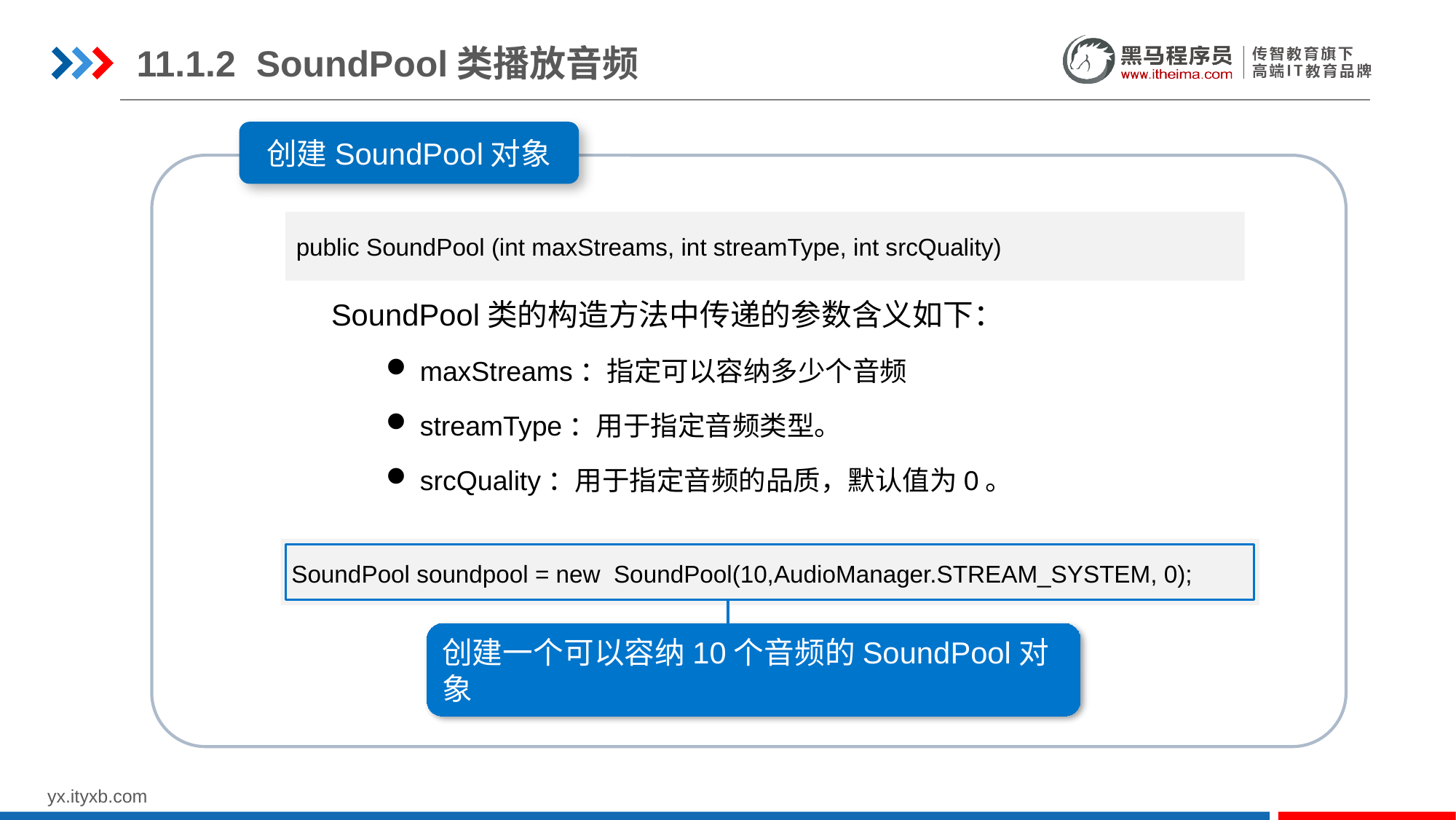

11.1.2  SoundPool类播放音频
创建SoundPool对象

public SoundPool (int maxStreams, int streamType, int srcQuality)
SoundPool类的构造方法中传递的参数含义如下：
maxStreams：指定可以容纳多少个音频
streamType：用于指定音频类型。
srcQuality：用于指定音频的品质，默认值为0。
SoundPool soundpool = new  SoundPool(10,AudioManager.STREAM_SYSTEM, 0);

创建一个可以容纳10个音频的SoundPool对象